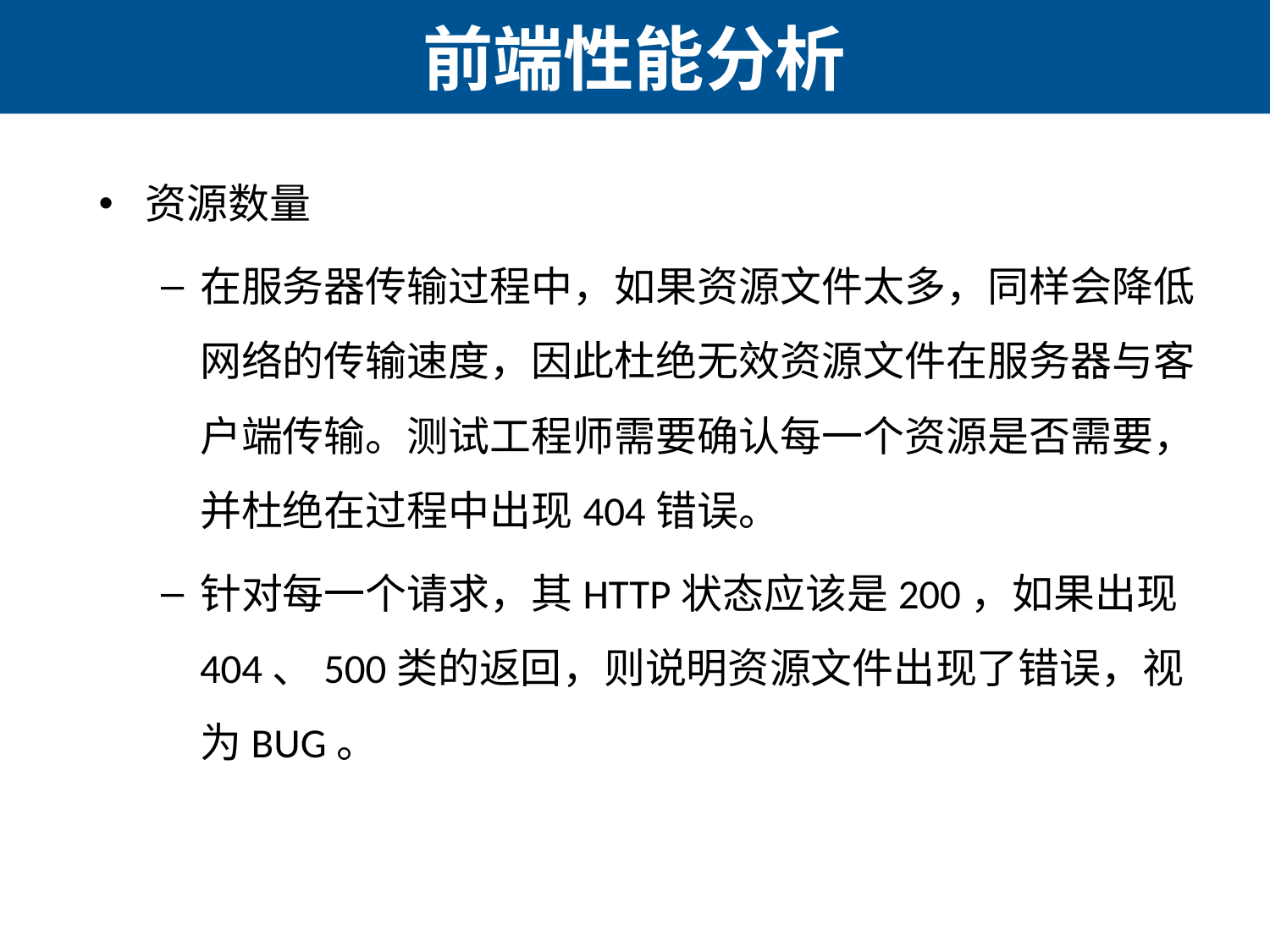

# 前端性能分析
资源数量
在服务器传输过程中，如果资源文件太多，同样会降低网络的传输速度，因此杜绝无效资源文件在服务器与客户端传输。测试工程师需要确认每一个资源是否需要，并杜绝在过程中出现404错误。
针对每一个请求，其HTTP状态应该是200，如果出现404、500类的返回，则说明资源文件出现了错误，视为BUG。